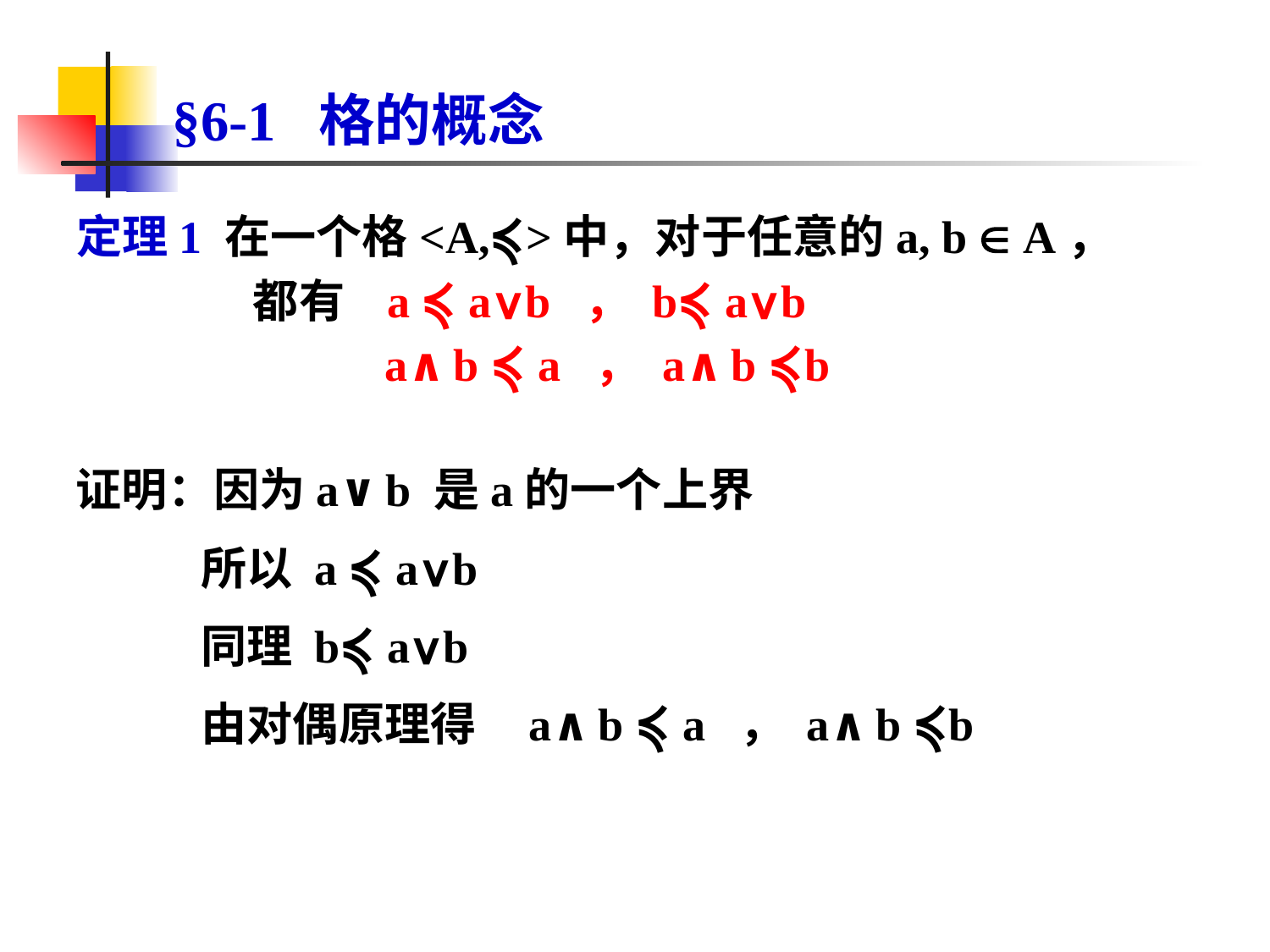

# §6-1  格的概念
定理1 在一个格<A,≼>中，对于任意的a, b ∈ A，
                都有   a ≼ a∨b  ， b≼ a∨b
                           a∧b ≼ a  ， a∧b ≼b
证明：因为a∨b 是a的一个上界
           所以 a ≼ a∨b
           同理 b≼ a∨b
           由对偶原理得    a∧b ≼ a  ， a∧b ≼b
17